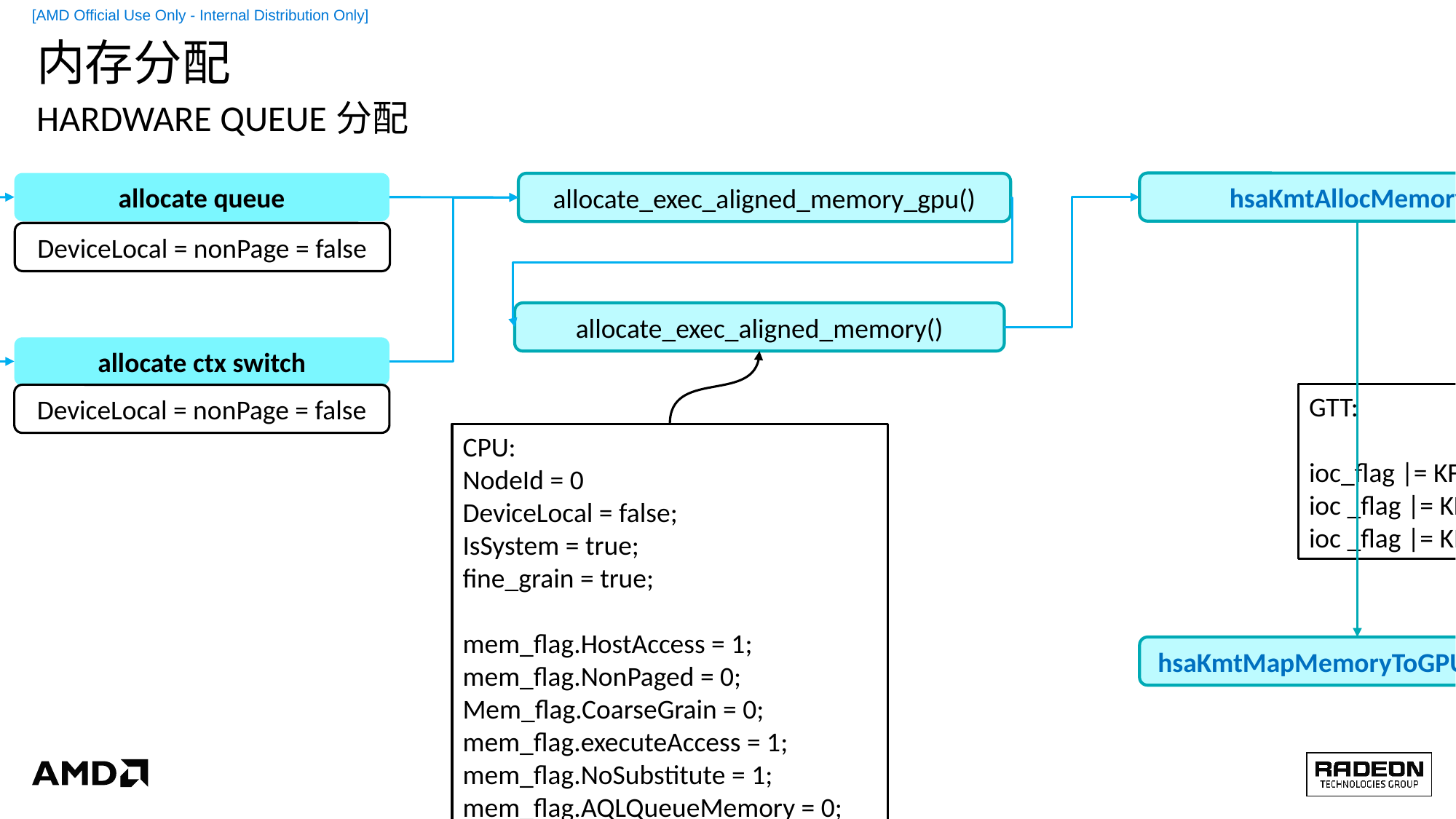

# 内存分配
HARDWARE QUEUE分配
allocate queue
hsaKmtAllocMemory()
allocate_exec_aligned_memory_gpu()
hsaKmtCreateQueue()
fmm_allocate_host()
DeviceLocal = nonPage = false
aperture allocate area
fmm_allocate_host_gpu()
allocate_exec_aligned_memory()
allocate ctx switch
Ioctl(AMDKFD_IOC_ALLOC_MEMORY_OF_GPU)
GTT:

ioc_flag |= KFD_IOC_ALLOC_MEM_FLAGS_GTT;
ioc _flag |= KFD_IOC_ALLOC_MEM_FLAGS_EXECUTABLE;
ioc _flag |= KFD_IOC_ALLOC_MEM_FLAGS_COHERENT;
DeviceLocal = nonPage = false
CPU:
NodeId = 0
DeviceLocal = false;
IsSystem = true;
fine_grain = true;

mem_flag.HostAccess = 1;
mem_flag.NonPaged = 0;
Mem_flag.CoarseGrain = 0;
mem_flag.executeAccess = 1;
mem_flag.NoSubstitute = 1;
mem_flag.AQLQueueMemory = 0;
create vm object
map offset to drm
hsaKmtMapMemoryToGPUNodes()
fmm_map_to_gpu()
Ioctl(AMDKFD_IOC_MAP_MEMORY_TO_GPU)